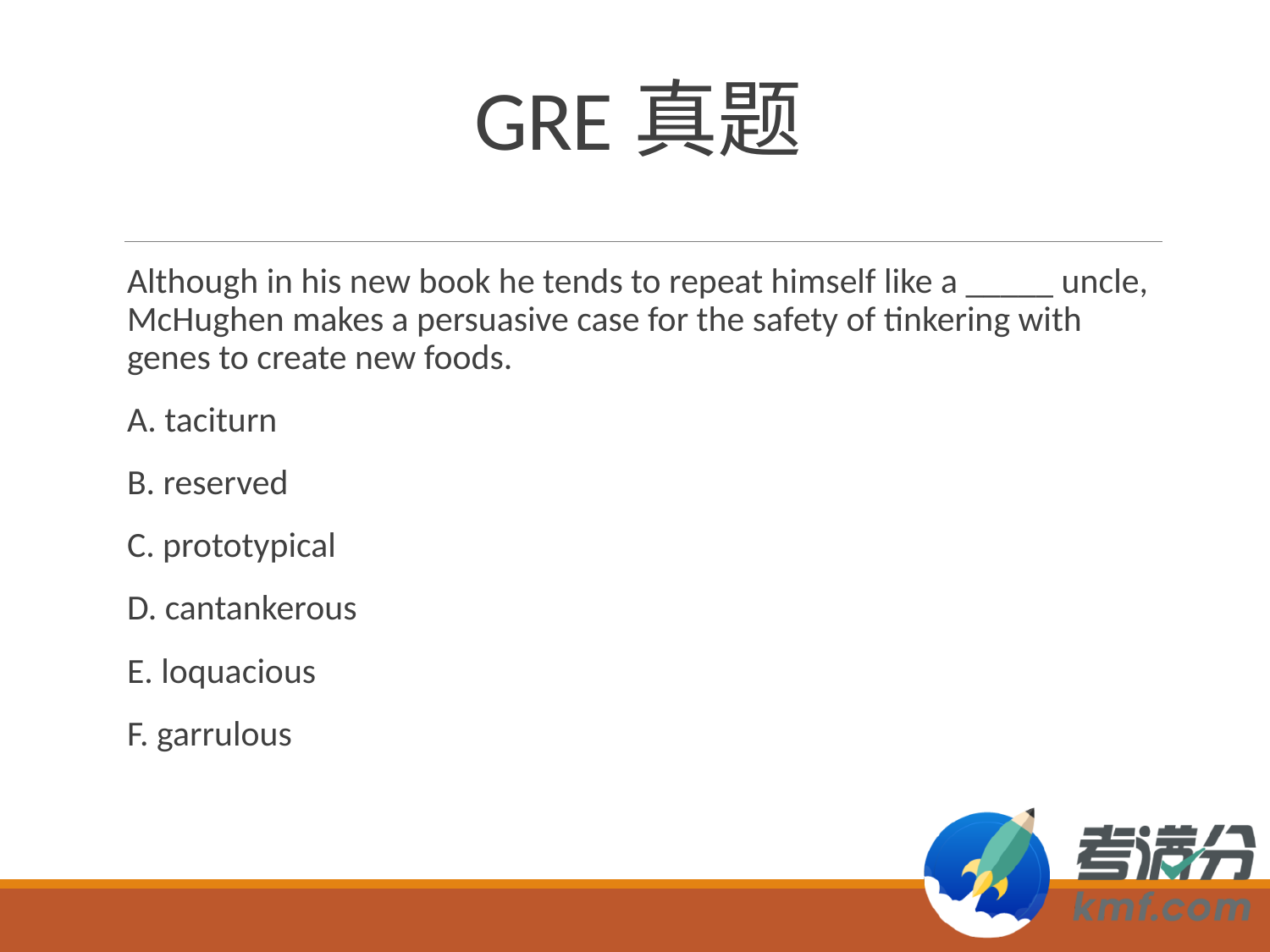

# GRE真题
Although in his new book he tends to repeat himself like a _____ uncle, McHughen makes a persuasive case for the safety of tinkering with genes to create new foods.
A. taciturn
B. reserved
C. prototypical
D. cantankerous
E. loquacious
F. garrulous